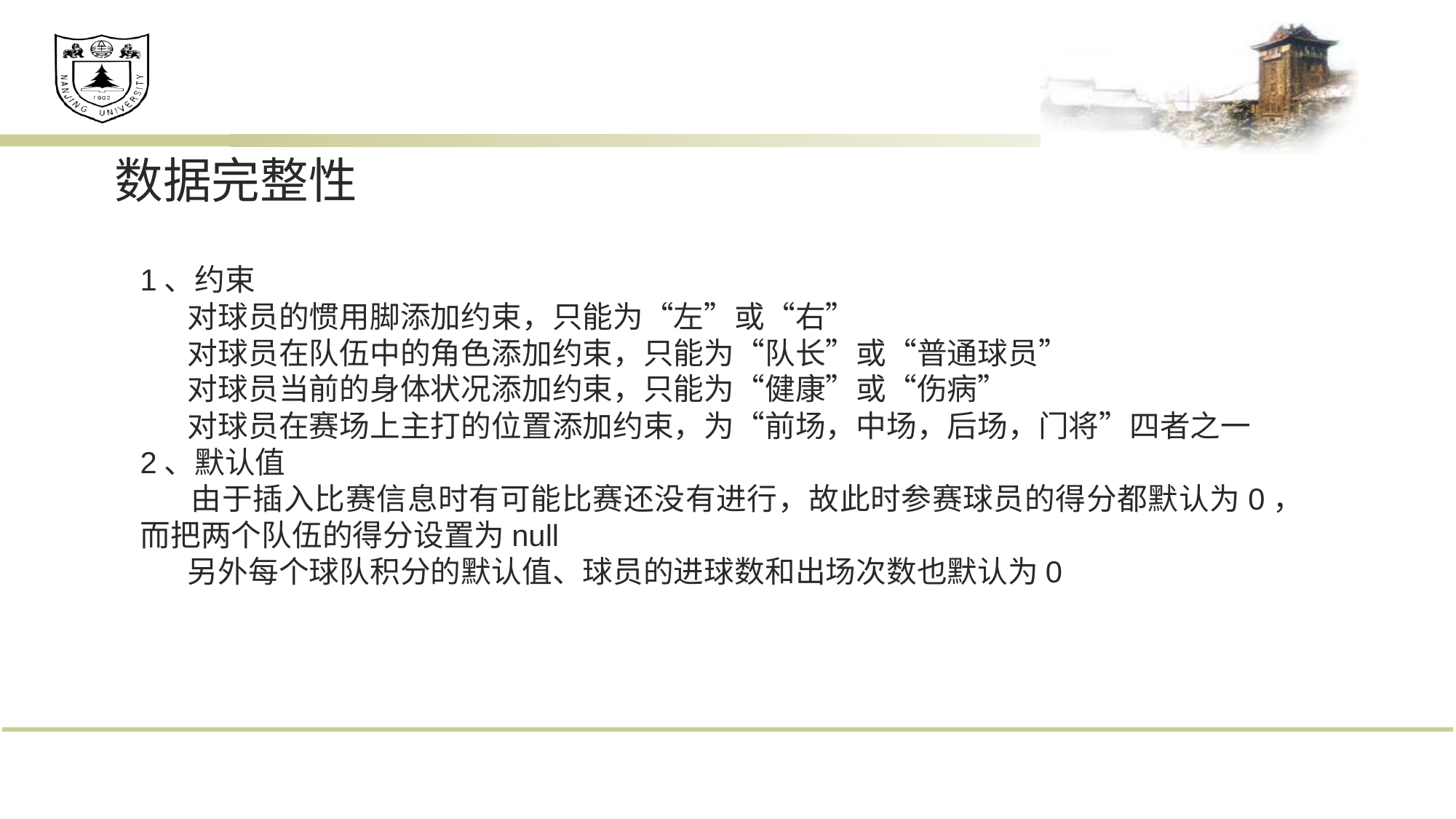

数据完整性
1、约束
      对球员的惯用脚添加约束，只能为“左”或“右”
      对球员在队伍中的角色添加约束，只能为“队长”或“普通球员”
      对球员当前的身体状况添加约束，只能为“健康”或“伤病”
      对球员在赛场上主打的位置添加约束，为“前场，中场，后场，门将”四者之一
2、默认值
      由于插入比赛信息时有可能比赛还没有进行，故此时参赛球员的得分都默认为0，而把两个队伍的得分设置为null
      另外每个球队积分的默认值、球员的进球数和出场次数也默认为0